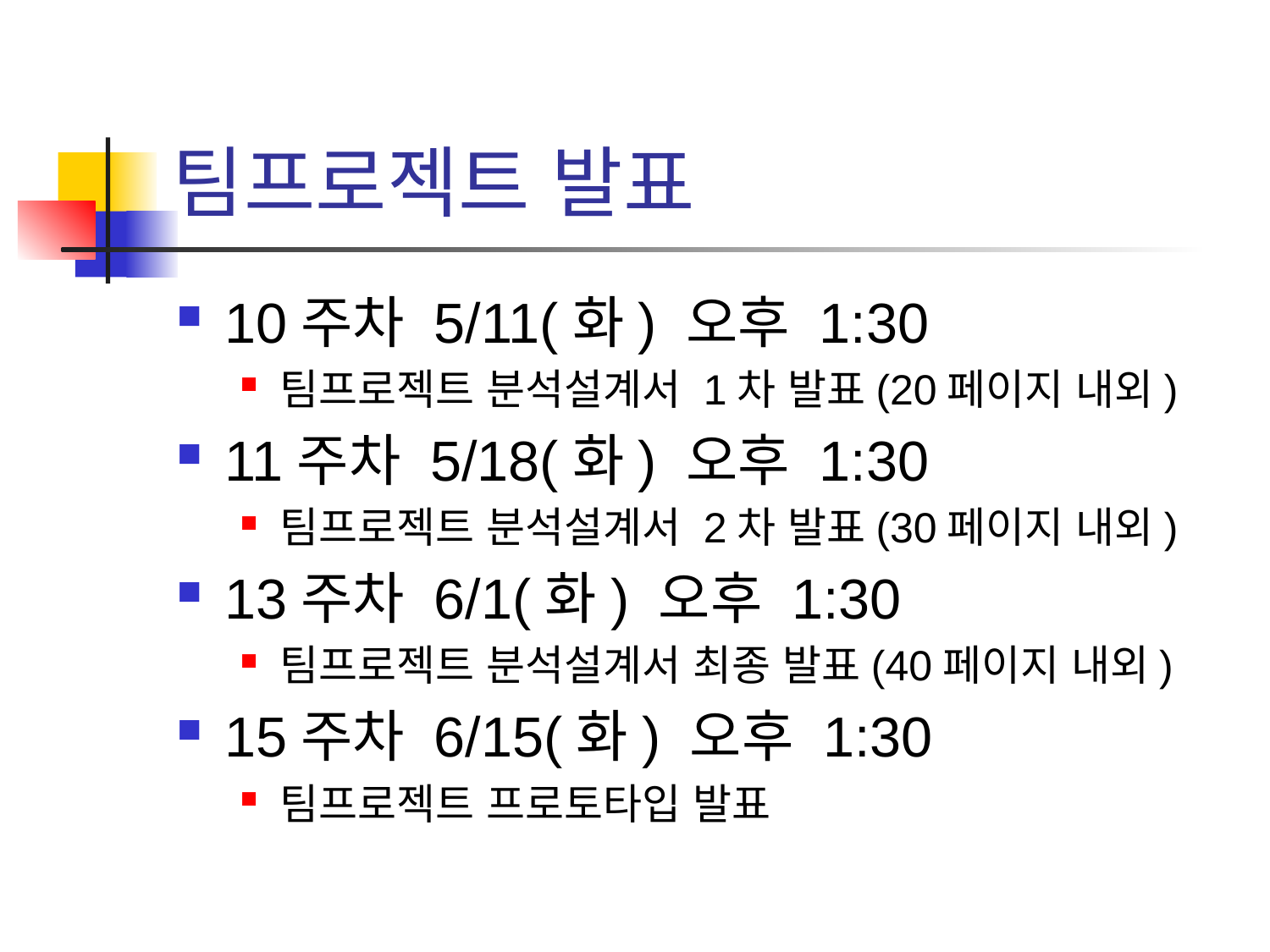

# 팀프로젝트 발표
10주차 5/11(화) 오후 1:30
팀프로젝트 분석설계서 1차 발표(20페이지 내외)
11주차 5/18(화) 오후 1:30
팀프로젝트 분석설계서 2차 발표(30페이지 내외)
13주차 6/1(화) 오후 1:30
팀프로젝트 분석설계서 최종 발표(40페이지 내외)
15주차 6/15(화) 오후 1:30
팀프로젝트 프로토타입 발표